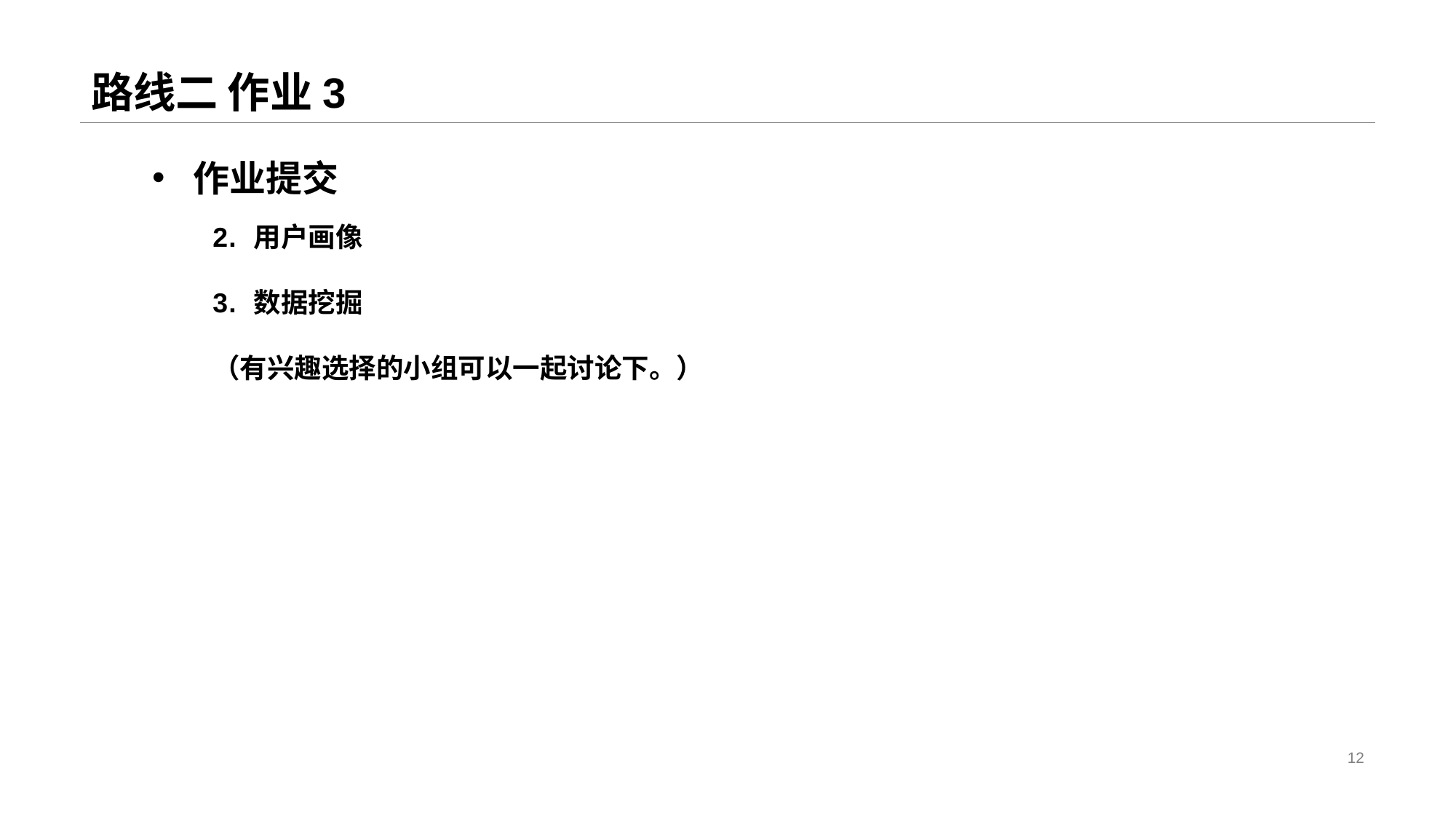

# 路线二 作业3
作业提交
用户画像

数据挖掘

（有兴趣选择的小组可以一起讨论下。）

12